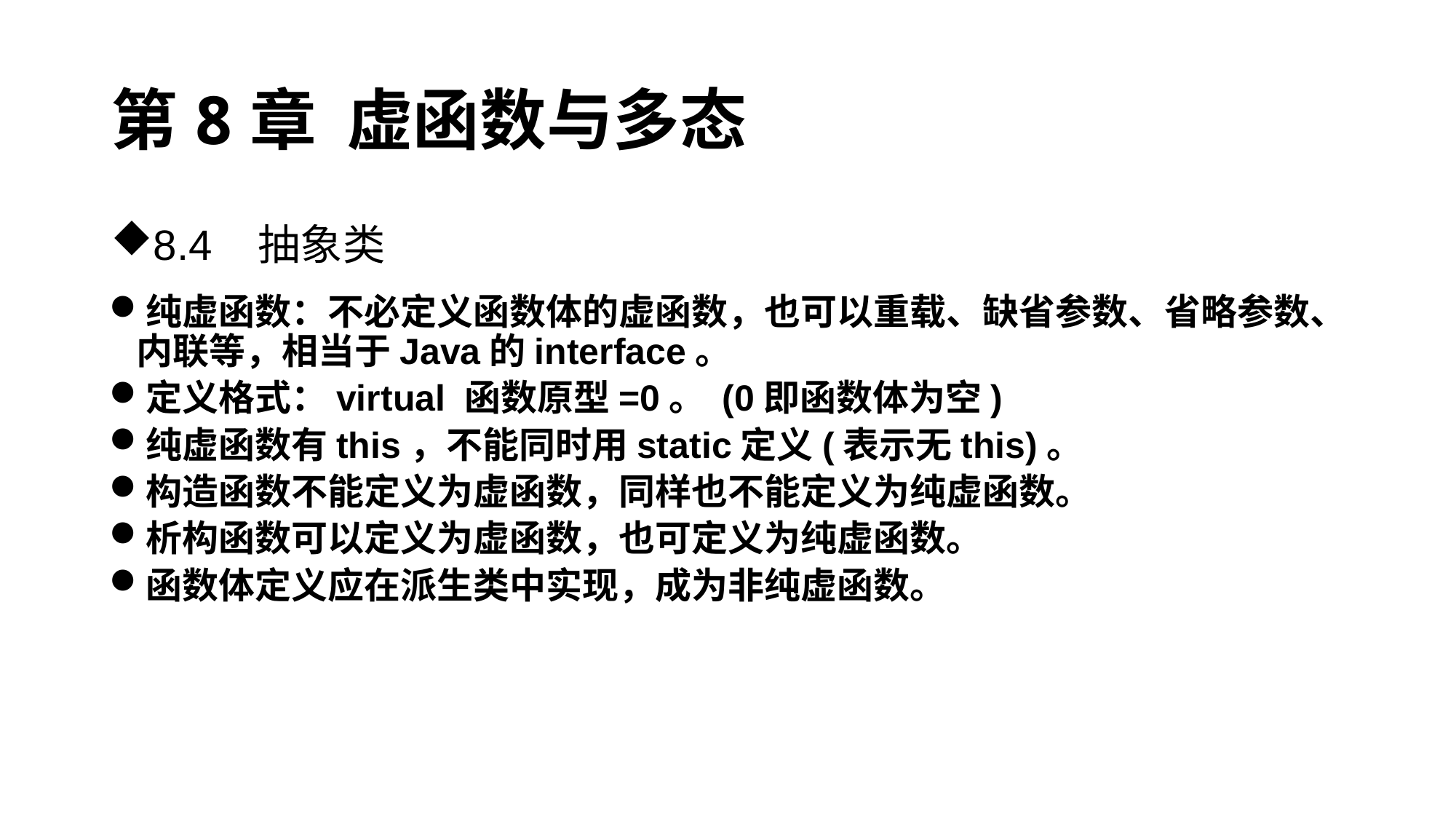

# 第8章  虚函数与多态
8.4   抽象类
纯虚函数：不必定义函数体的虚函数，也可以重载、缺省参数、省略参数、内联等，相当于Java的interface。
定义格式：virtual 函数原型=0。 (0即函数体为空)
纯虚函数有this，不能同时用static定义(表示无this)。
构造函数不能定义为虚函数，同样也不能定义为纯虚函数。
析构函数可以定义为虚函数，也可定义为纯虚函数。
函数体定义应在派生类中实现，成为非纯虚函数。